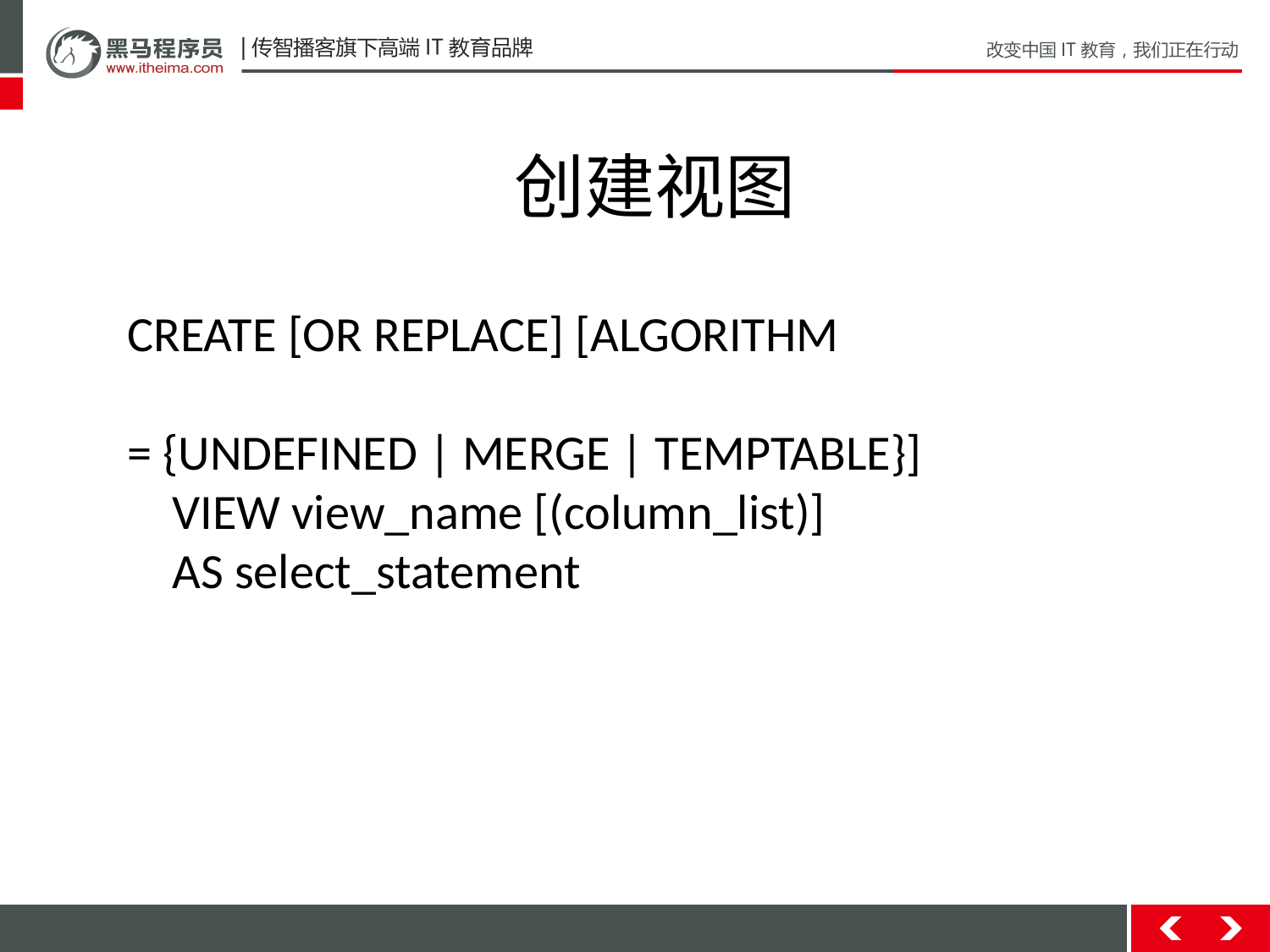

创建视图
CREATE [OR REPLACE] [ALGORITHM

= {UNDEFINED | MERGE | TEMPTABLE}]
    VIEW view_name [(column_list)]
    AS select_statement